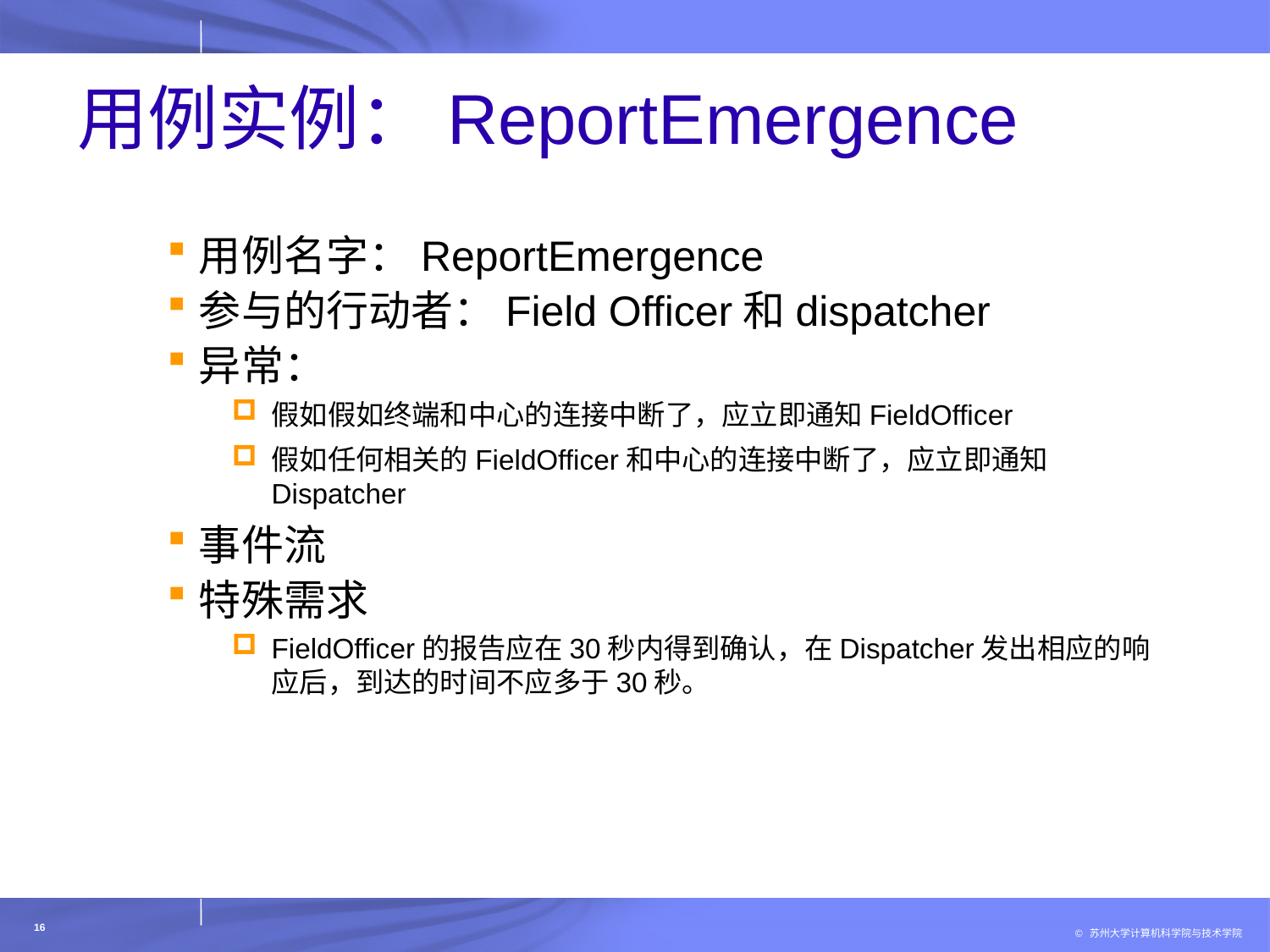

# 用例实例：ReportEmergence
用例名字：ReportEmergence
参与的行动者：Field Officer和dispatcher
异常：
假如假如终端和中心的连接中断了，应立即通知FieldOfficer
假如任何相关的FieldOfficer和中心的连接中断了，应立即通知Dispatcher
事件流
特殊需求
FieldOfficer的报告应在30秒内得到确认，在Dispatcher发出相应的响应后，到达的时间不应多于30秒。
16